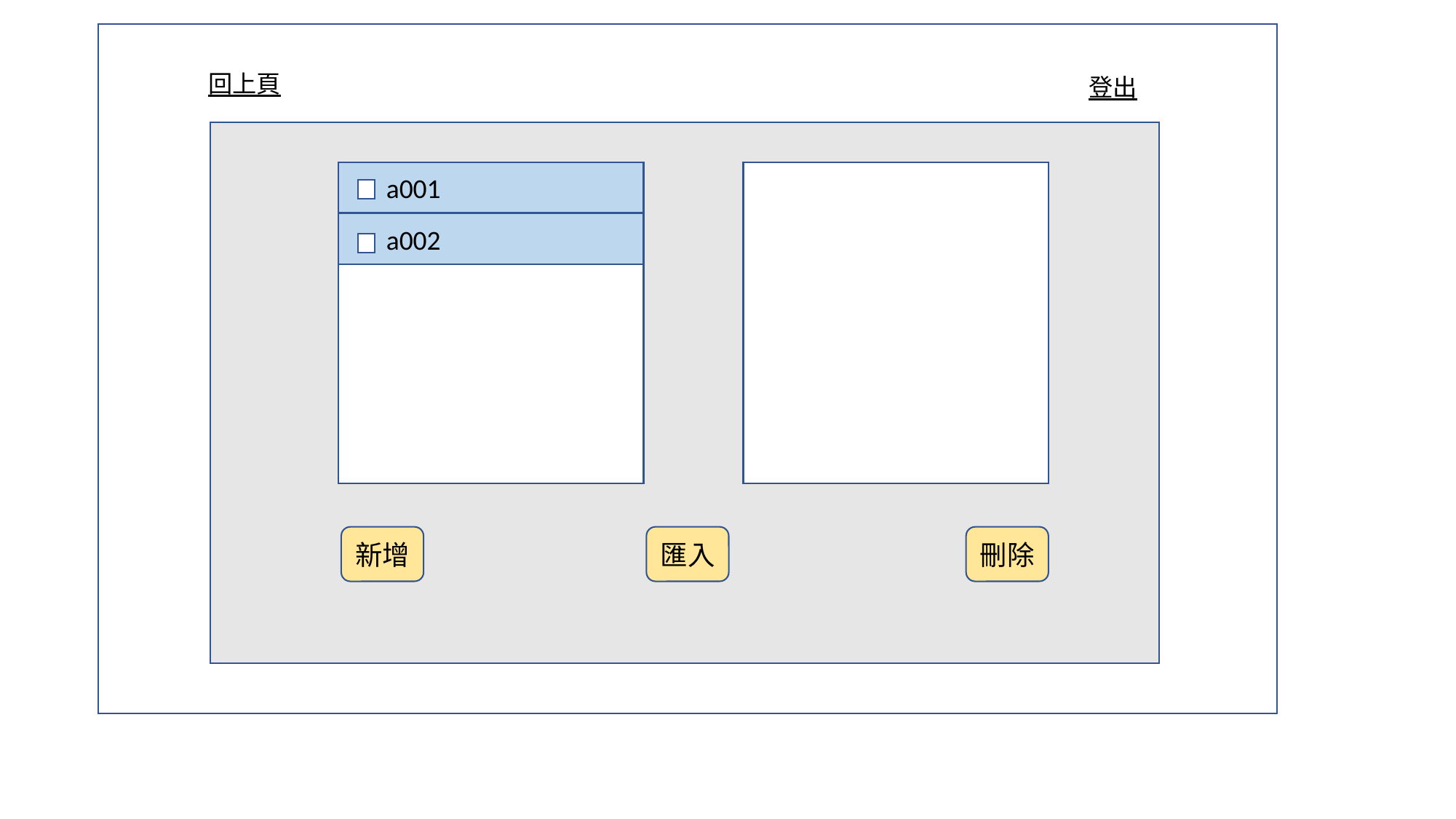

回上頁
登出

      a001

      a002

匯入
刪除
新增